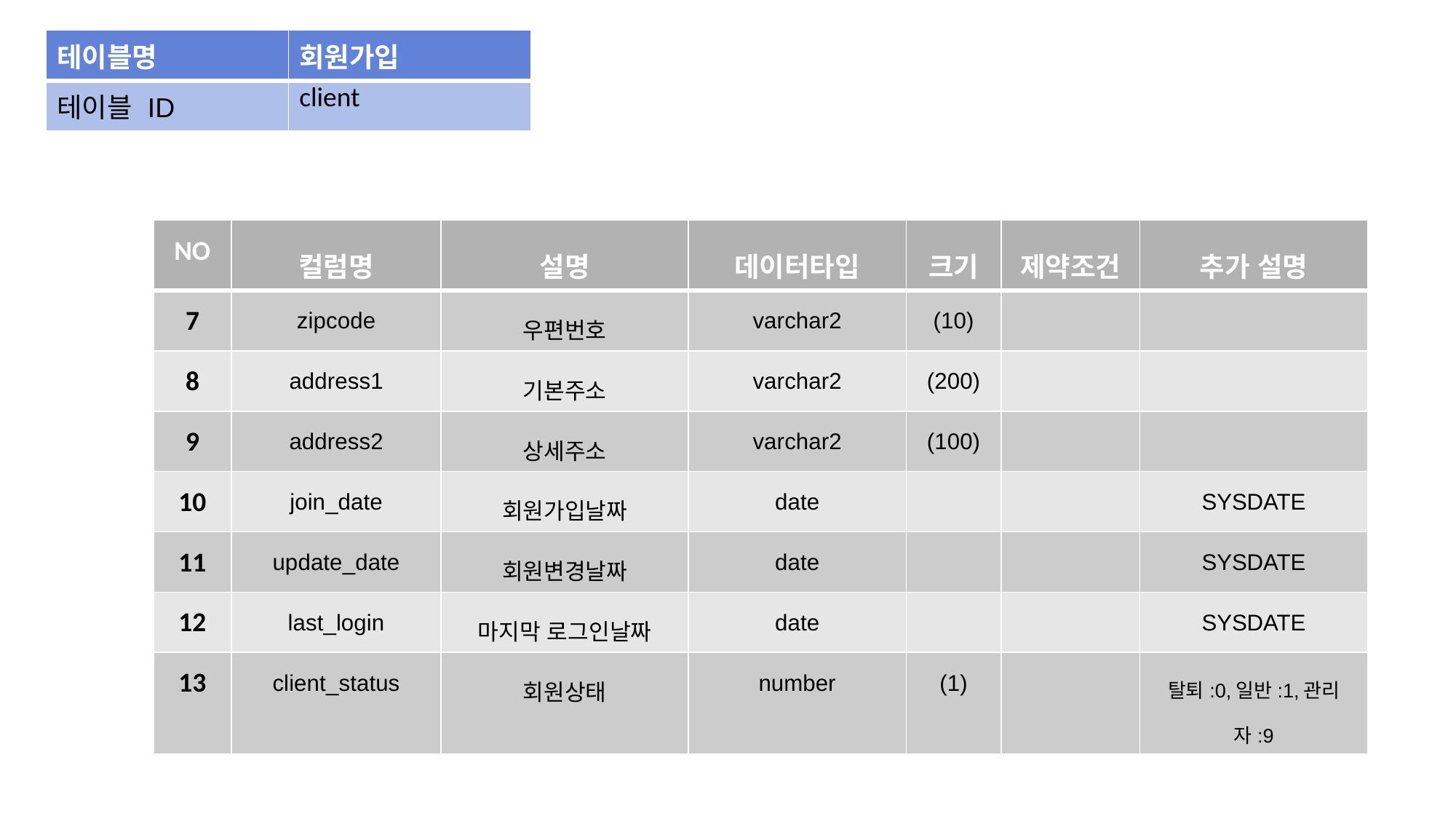

| 테이블명 | 회원가입 |
| --- | --- |
| 테이블 ID | client |
| NO | 컬럼명 | 설명 | 데이터타입 | 크기 | 제약조건 | 추가 설명 |
| --- | --- | --- | --- | --- | --- | --- |
| 7 | zipcode | 우편번호 | varchar2 | (10) |  |  |
| 8 | address1 | 기본주소 | varchar2 | (200) |  |  |
| 9 | address2 | 상세주소 | varchar2 | (100) |  |  |
| 10 | join\_date | 회원가입날짜 | date |  |  | SYSDATE |
| 11 | update\_date | 회원변경날짜 | date |  |  | SYSDATE |
| 12 | last\_login | 마지막 로그인날짜 | date |  |  | SYSDATE |
| 13 | client\_status | 회원상태 | number | (1) |  | 탈퇴:0,일반:1,관리자:9 |